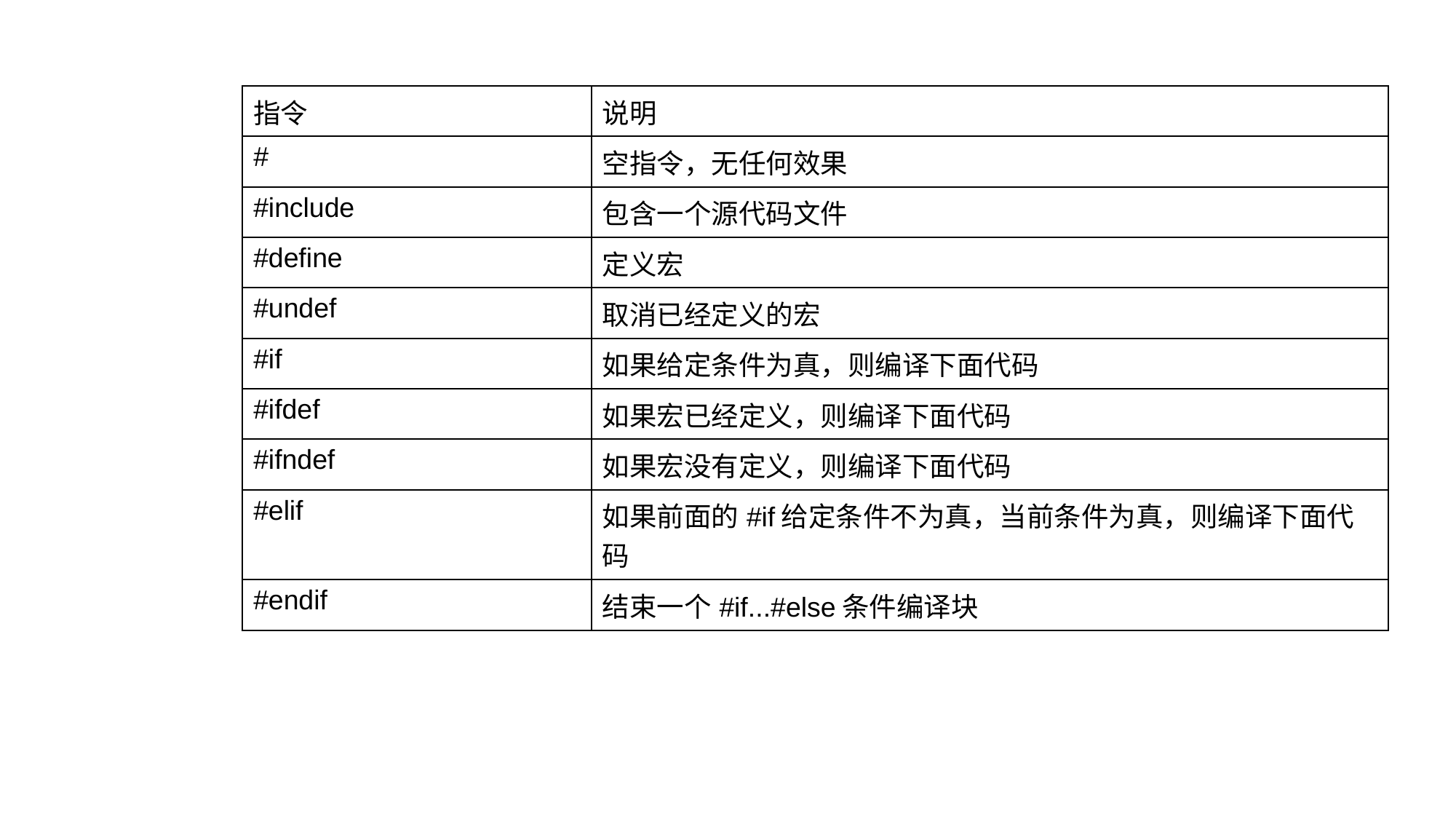

| 指令 | 说明 |
| --- | --- |
| # | 空指令，无任何效果 |
| #include | 包含一个源代码文件 |
| #define | 定义宏 |
| #undef | 取消已经定义的宏 |
| #if | 如果给定条件为真，则编译下面代码 |
| #ifdef | 如果宏已经定义，则编译下面代码 |
| #ifndef | 如果宏没有定义，则编译下面代码 |
| #elif | 如果前面的#if给定条件不为真，当前条件为真，则编译下面代码 |
| #endif | 结束一个#if...#else条件编译块 |